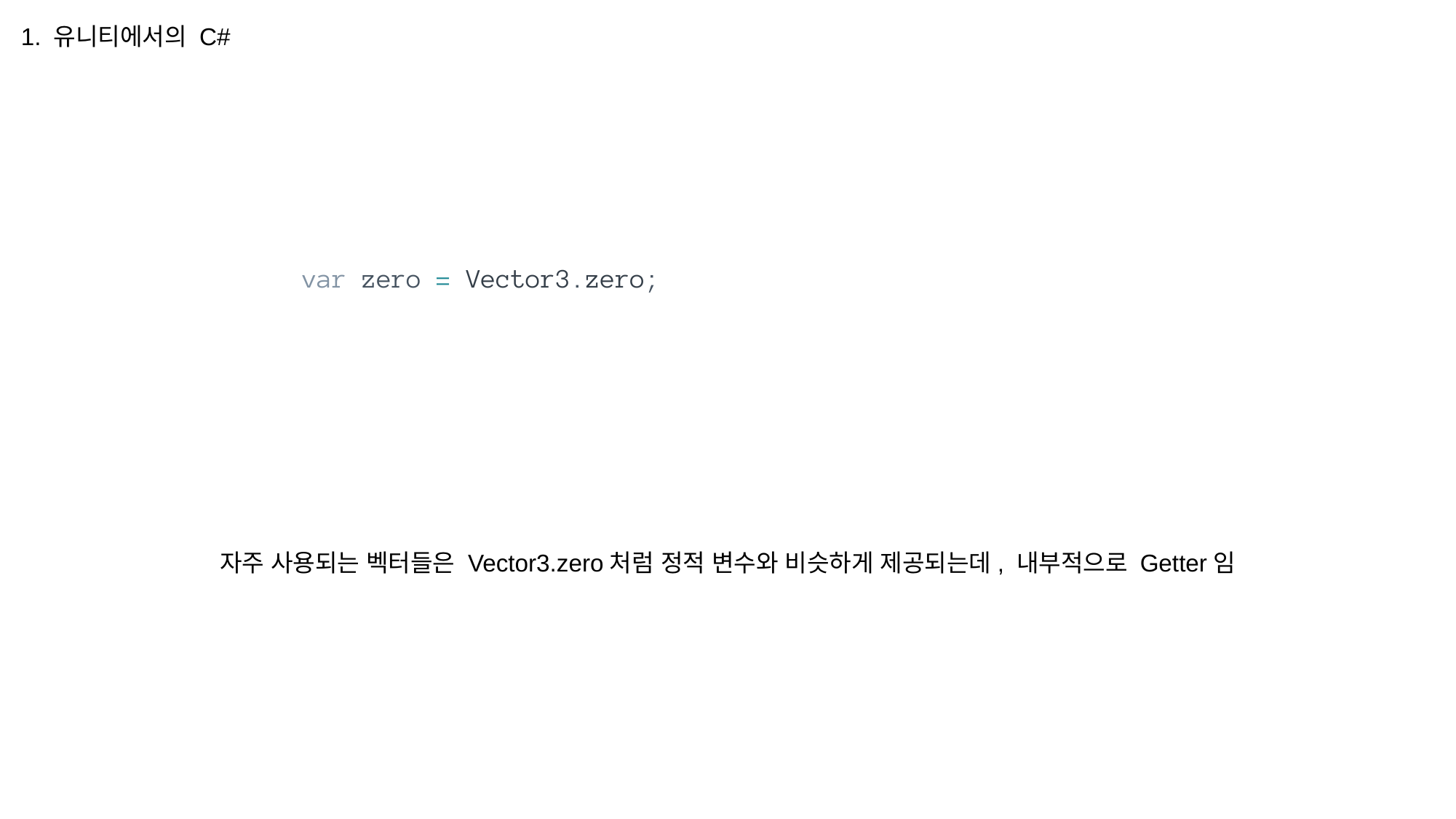

1. 유니티에서의 C#
var zero = Vector3.zero;
자주 사용되는 벡터들은 Vector3.zero처럼 정적 변수와 비슷하게 제공되는데, 내부적으로 Getter임